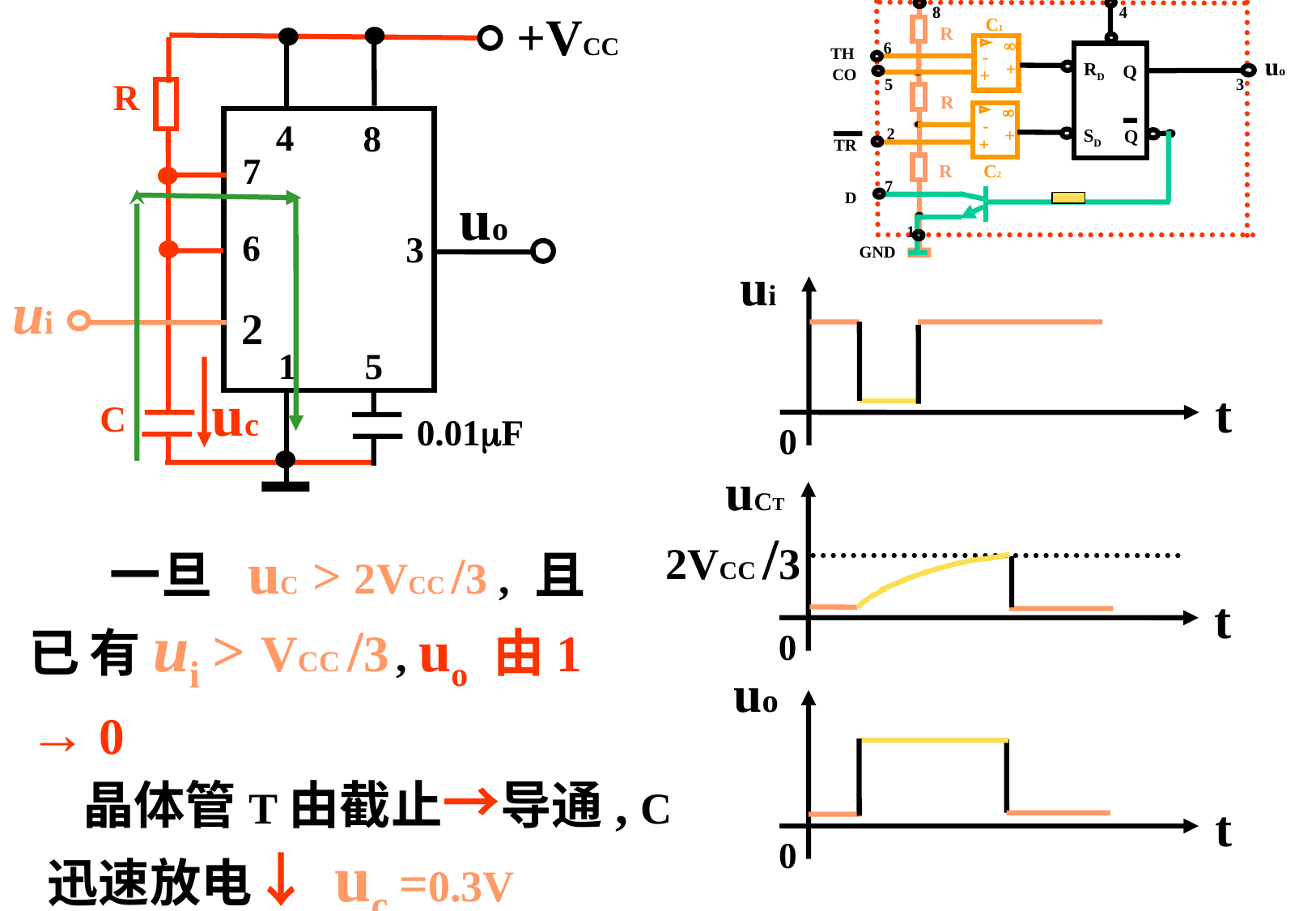

R
VCC
8
4

C1
R

∞
6

-

+
RD

Q

+

3
5

R

∞

-

2
+
SD
Q

+

R
C2

7

1

TH
uo
CO
TR
D
GND

+VCC

R

uo

ui

uc
C

0.01μF

4
8
7
6
3
2
1
5

ui

t
0

uCT

2VCC /3

t

0

uo

t
0

      一旦  uC   > 2VCC /3 , 且已 有 ui > VCC /3 , uo 由1 → 0

  晶体管T由截止→导通, C 迅速放电↓ uc =0.3V